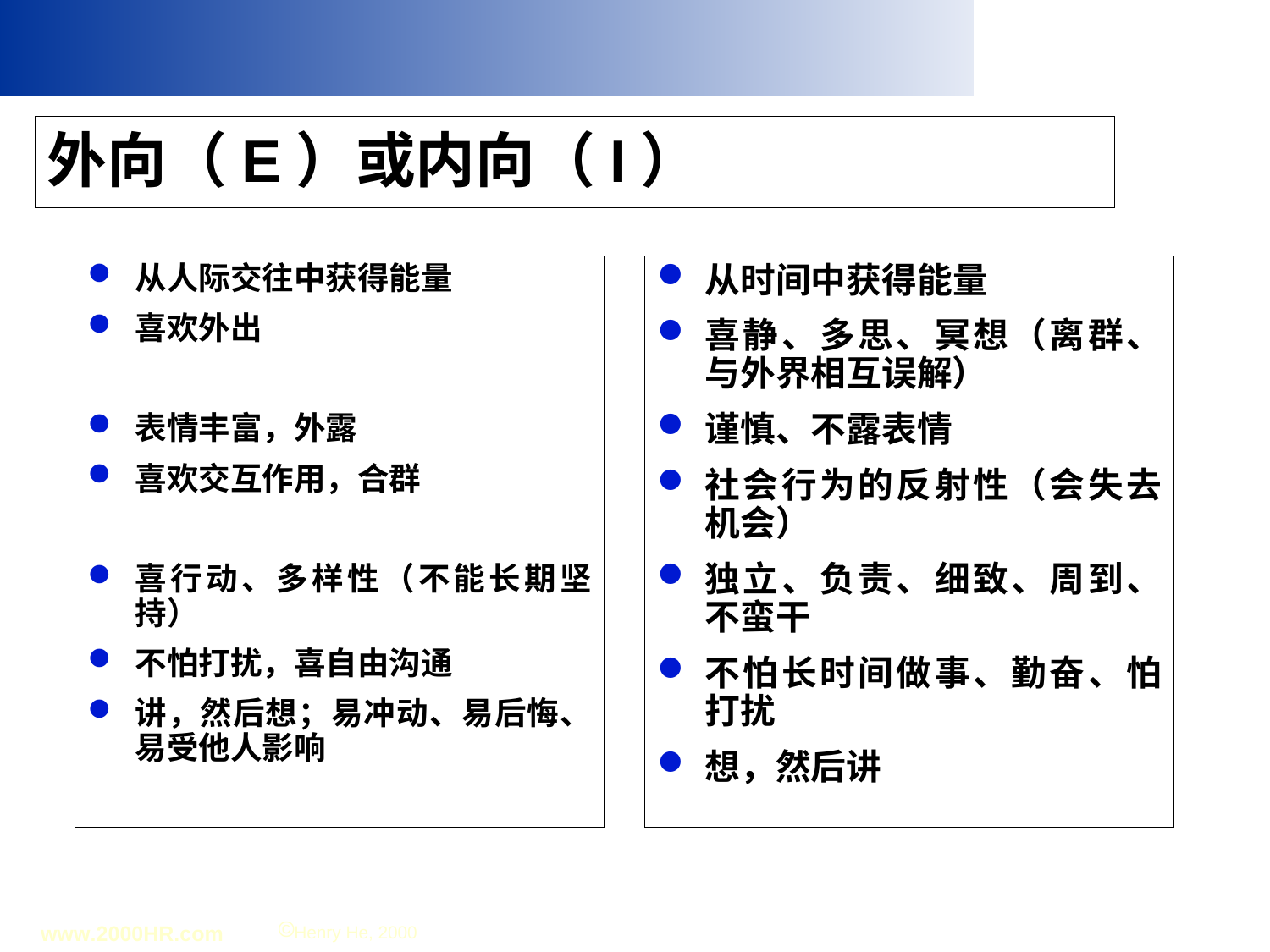

# 外向（E）或内向（I）
从人际交往中获得能量
喜欢外出

表情丰富，外露
喜欢交互作用，合群

喜行动、多样性（不能长期坚持）
不怕打扰，喜自由沟通
讲，然后想；易冲动、易后悔、易受他人影响
从时间中获得能量
喜静、多思、冥想（离群、与外界相互误解）
谨慎、不露表情
社会行为的反射性（会失去机会）
独立、负责、细致、周到、不蛮干
不怕长时间做事、勤奋、怕打扰
想，然后讲